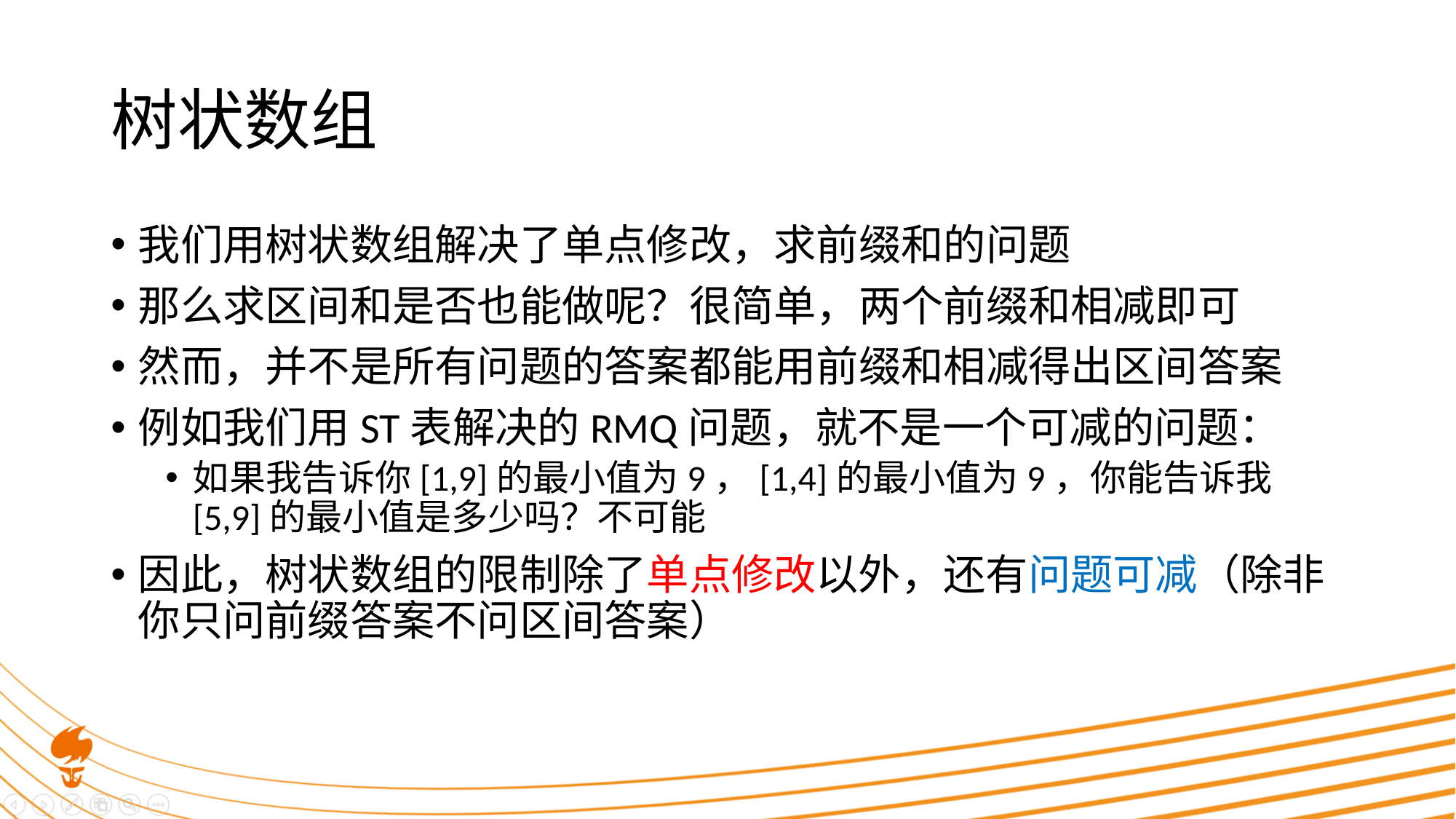

# 树状数组
我们用树状数组解决了单点修改，求前缀和的问题
那么求区间和是否也能做呢？很简单，两个前缀和相减即可
然而，并不是所有问题的答案都能用前缀和相减得出区间答案
例如我们用ST表解决的RMQ问题，就不是一个可减的问题：
如果我告诉你[1,9]的最小值为9，[1,4]的最小值为9，你能告诉我[5,9]的最小值是多少吗？不可能
因此，树状数组的限制除了单点修改以外，还有问题可减（除非你只问前缀答案不问区间答案）